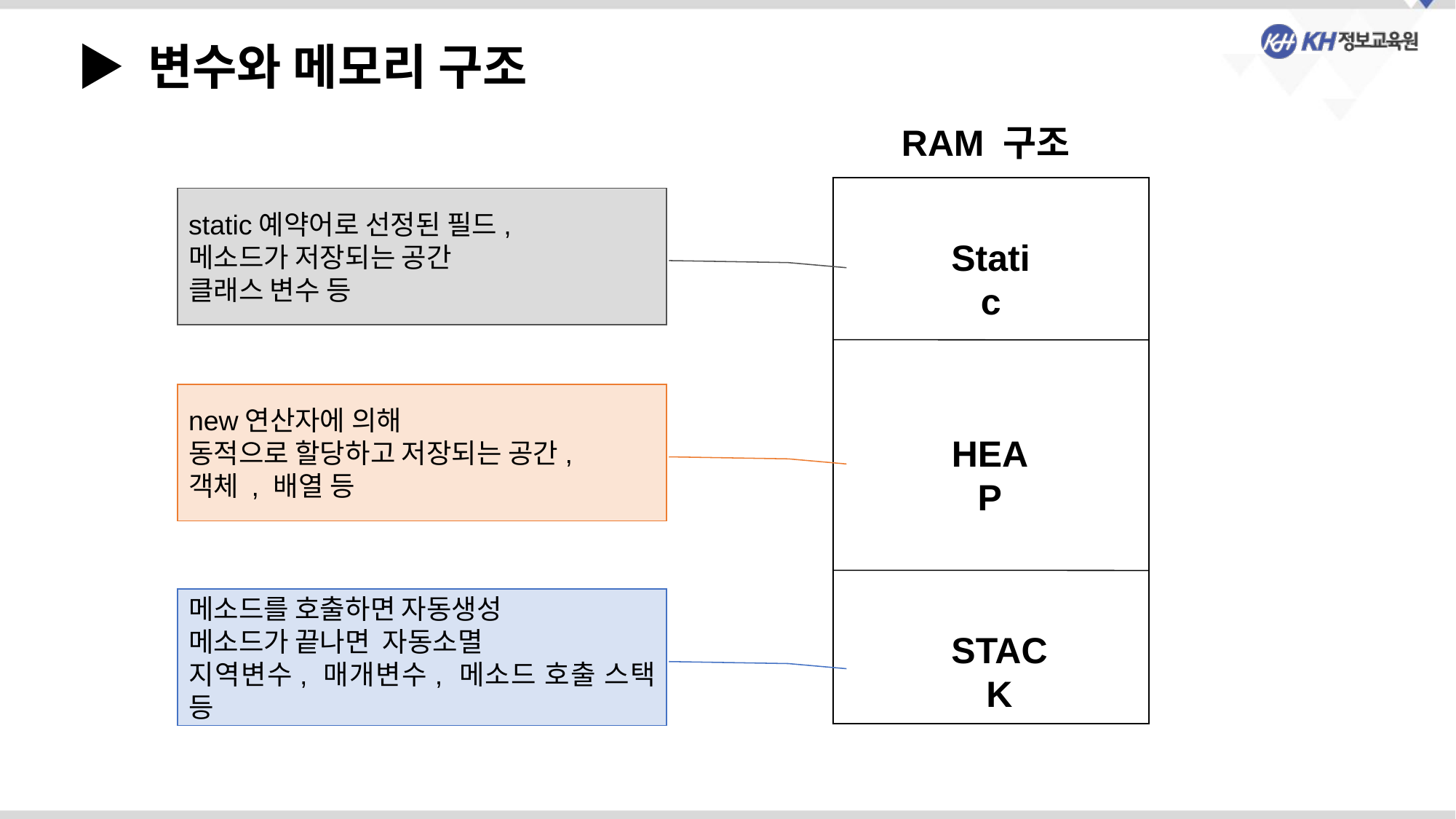

▶ 변수와 메모리 구조
RAM 구조

Static
HEAP
STACK
static예약어로 선정된 필드,
메소드가 저장되는 공간
클래스 변수 등
new연산자에 의해
동적으로 할당하고 저장되는 공간,
객체 , 배열 등
메소드를 호출하면 자동생성
메소드가 끝나면  자동소멸
지역변수, 매개변수, 메소드 호출 스택 등